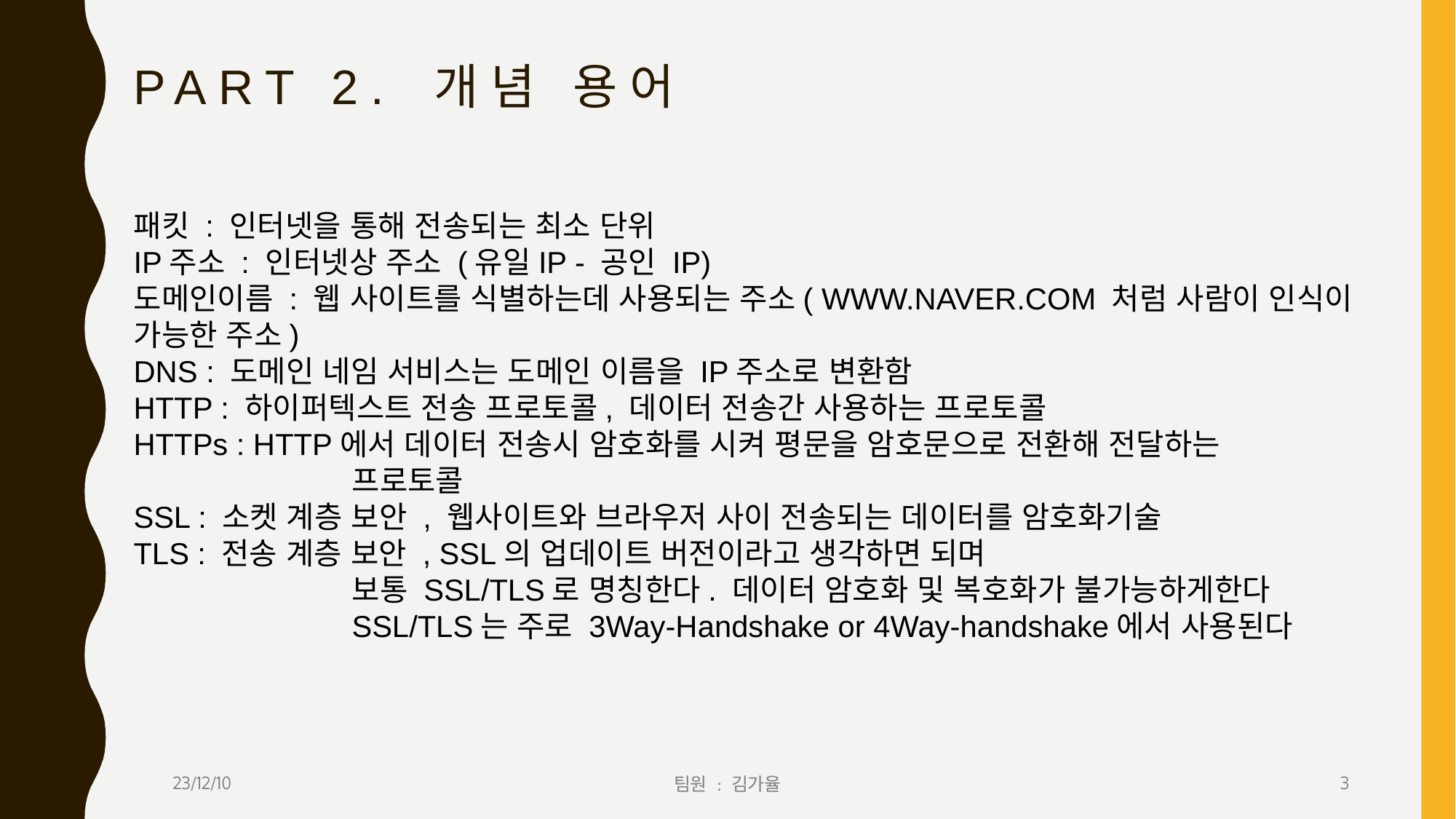

# part 2. 개념 용어

패킷 : 인터넷을 통해 전송되는 최소 단위
IP주소 : 인터넷상 주소 (유일IP - 공인 IP)
도메인이름 : 웹 사이트를 식별하는데 사용되는 주소( WWW.NAVER.COM 처럼 사람이 인식이 가능한 주소)
DNS : 도메인 네임 서비스는 도메인 이름을 IP주소로 변환함
HTTP : 하이퍼텍스트 전송 프로토콜, 데이터 전송간 사용하는 프로토콜
HTTPs : HTTP에서 데이터 전송시 암호화를 시켜 평문을 암호문으로 전환해 전달하는
		프로토콜
SSL : 소켓 계층 보안 , 웹사이트와 브라우저 사이 전송되는 데이터를 암호화기술
TLS : 전송 계층 보안 , SSL의 업데이트 버전이라고 생각하면 되며
		보통 SSL/TLS로 명칭한다. 데이터 암호화 및 복호화가 불가능하게한다
		SSL/TLS는 주로 3Way-Handshake or 4Way-handshake에서 사용된다

팀원 : 김가율
23/12/10
3